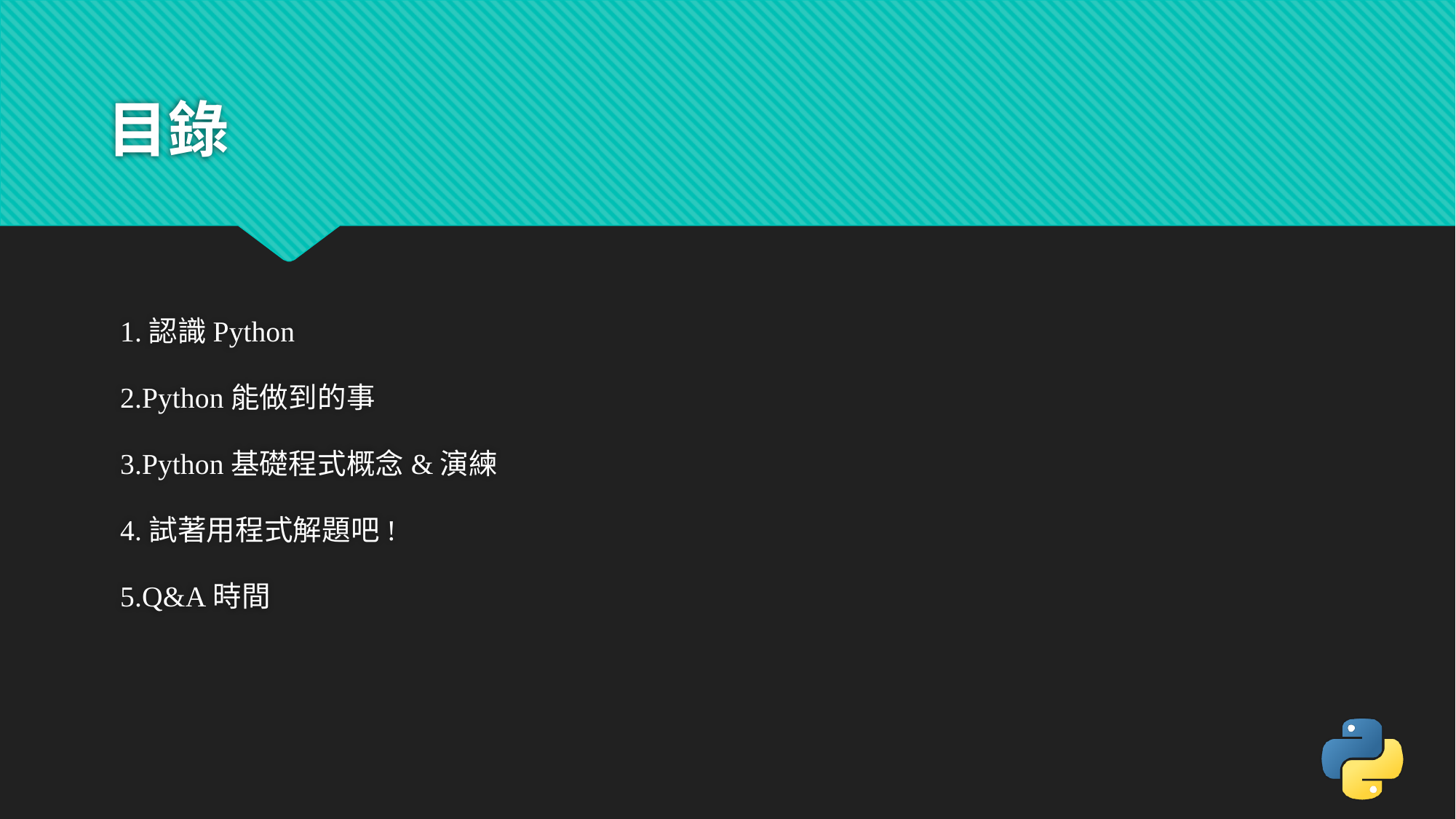

# 目錄
1.認識Python
2.Python能做到的事
3.Python基礎程式概念&演練
4.試著用程式解題吧!
5.Q&A時間